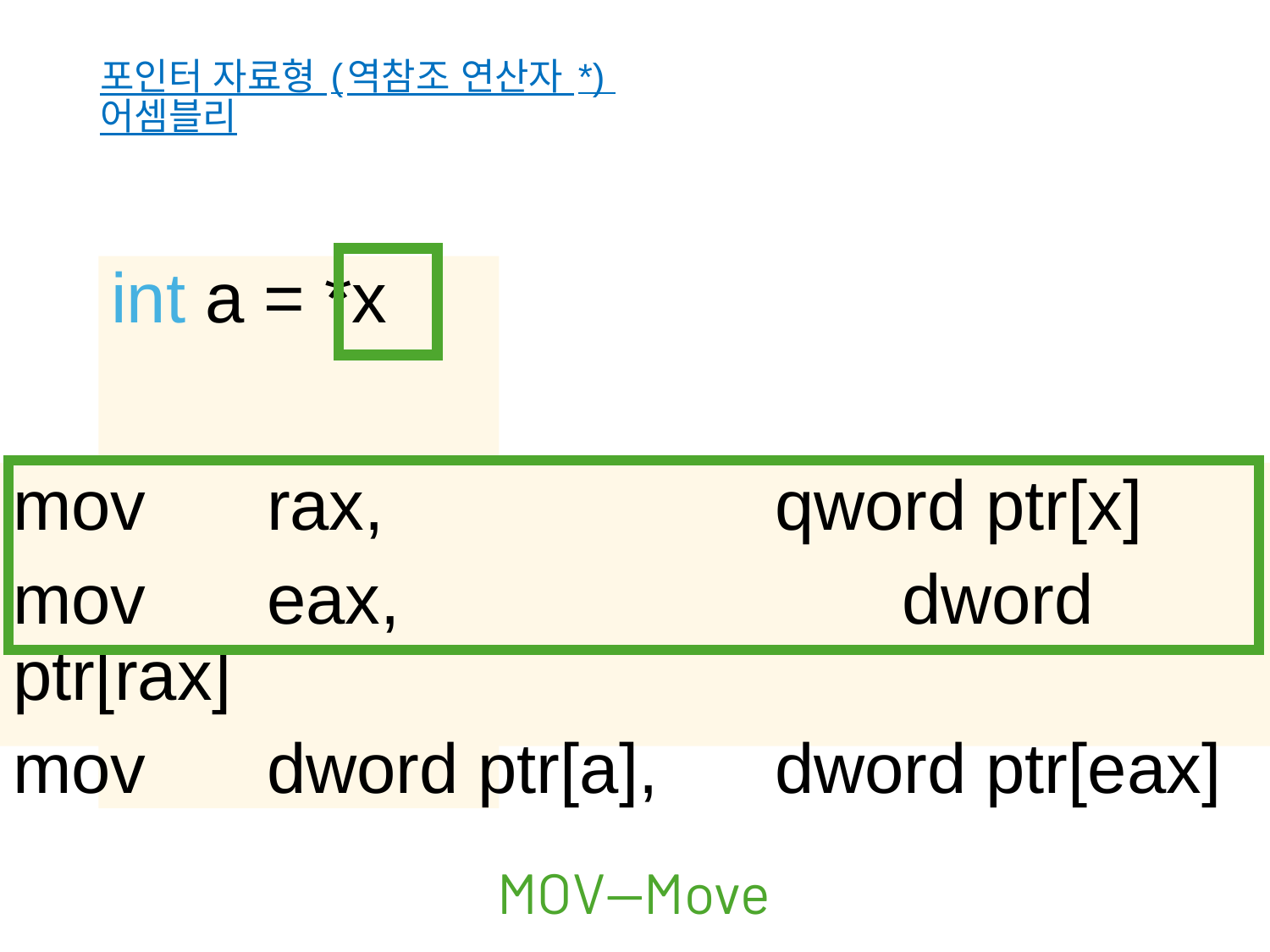

# 포인터 자료형 (역참조 연산자 *) 어셈블리

int a = *x  ;

mov	rax,				qword ptr[x]
mov	eax,				dword ptr[rax]
mov	dword ptr[a],	dword ptr[eax]
MOV—Move